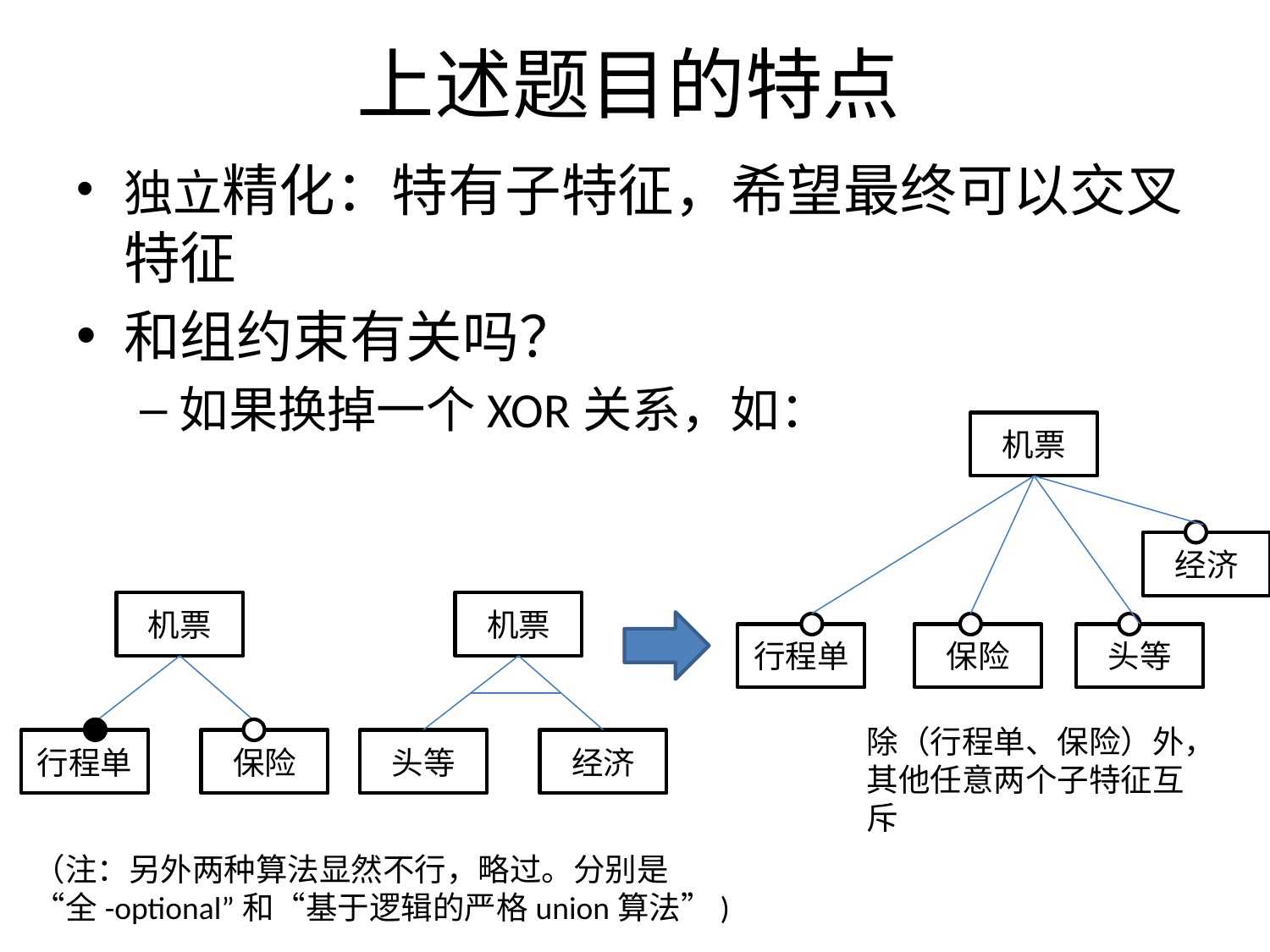

# 上述题目的特点
独立精化：特有子特征，希望最终可以交叉特征
和组约束有关吗？
如果换掉一个XOR关系，如：

机票

经济
机票
机票

行程单
保险
头等
除（行程单、保险）外，其他任意两个子特征互斥

行程单
保险
头等
经济
（注：另外两种算法显然不行，略过。分别是“全-optional”和“基于逻辑的严格union算法”)